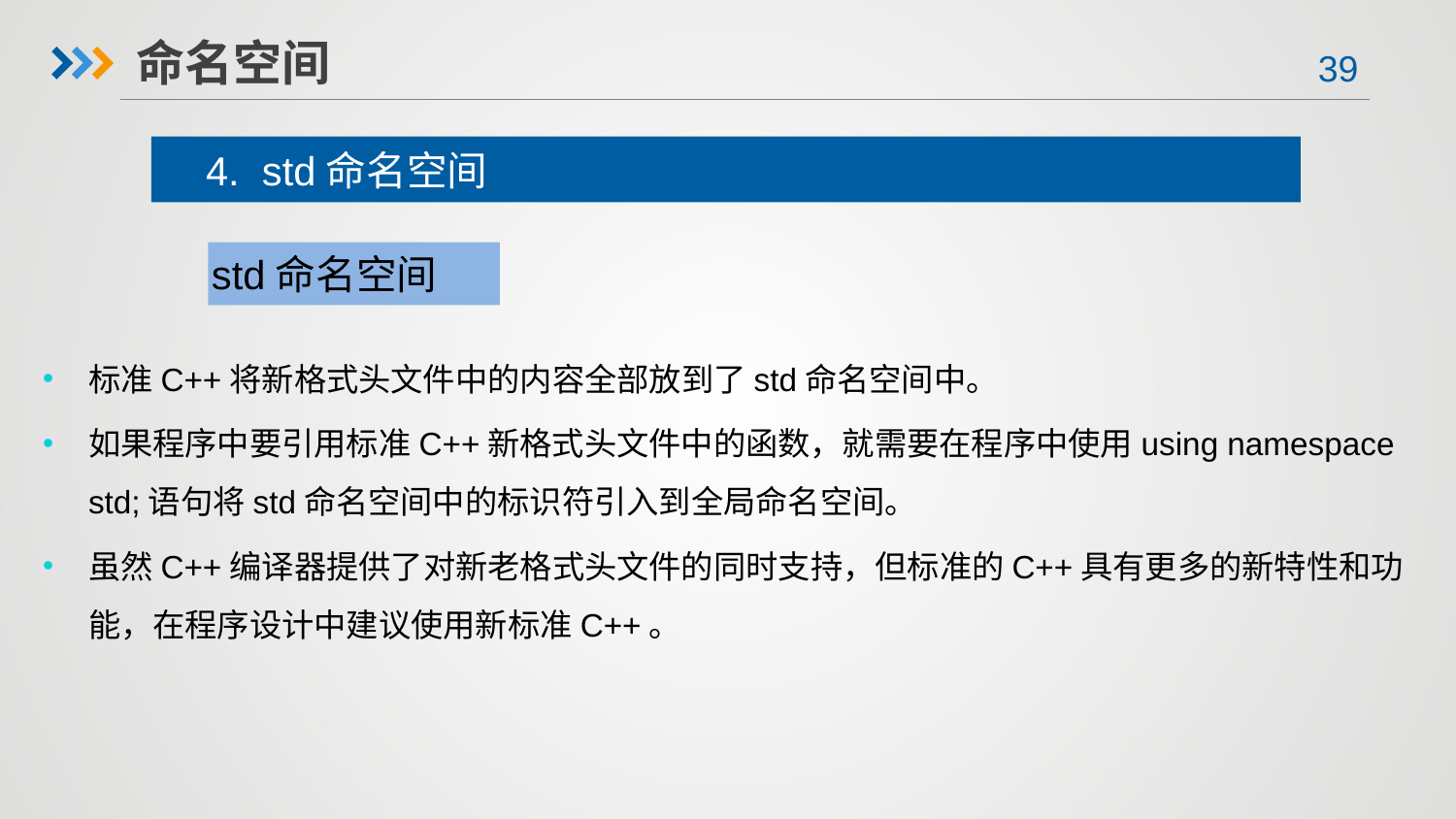

命名空间

4.  std命名空间
std命名空间

标准C++将新格式头文件中的内容全部放到了std命名空间中。
如果程序中要引用标准C++新格式头文件中的函数，就需要在程序中使用using namespace std;语句将std命名空间中的标识符引入到全局命名空间。
虽然C++编译器提供了对新老格式头文件的同时支持，但标准的C++具有更多的新特性和功能，在程序设计中建议使用新标准C++。